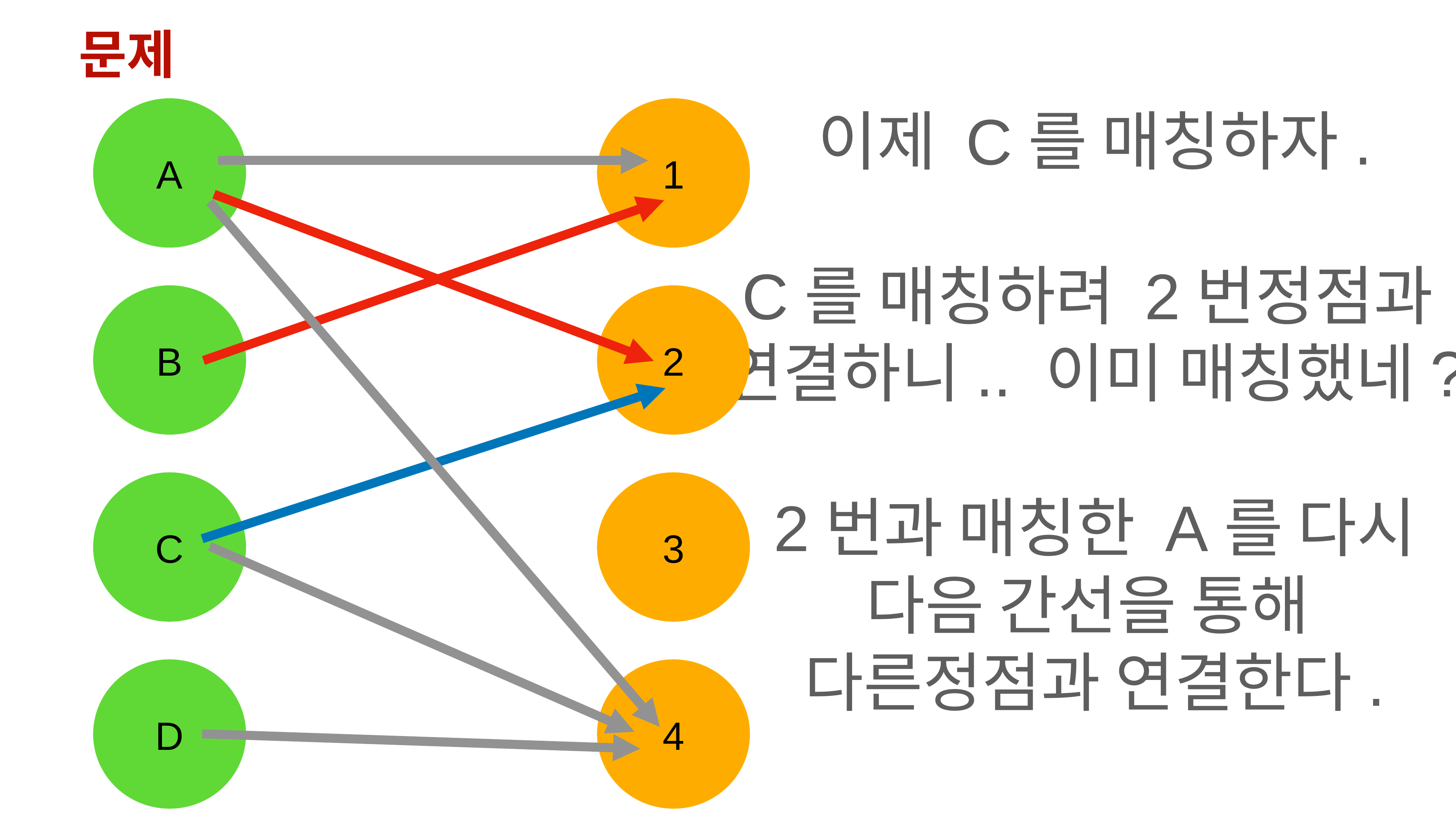

문제
이제 C를 매칭하자.

C를 매칭하려 2번정점과
연결하니.. 이미 매칭했네?

2번과 매칭한 A를 다시
다음 간선을 통해
다른정점과 연결한다.
A
1

B
2

C
3

D
4